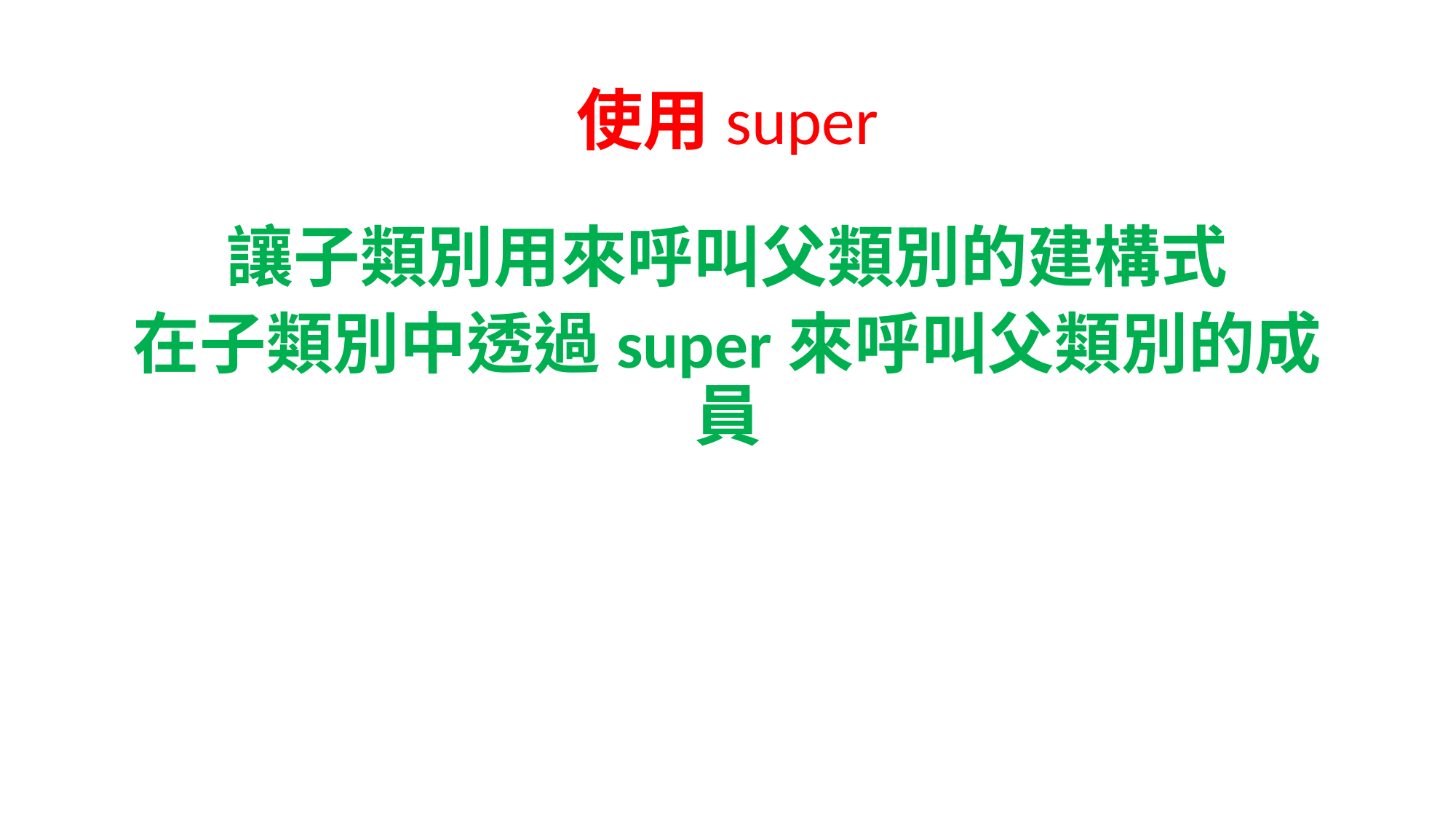

# 使用super
讓子類別用來呼叫父類別的建構式
在子類別中透過super來呼叫父類別的成員